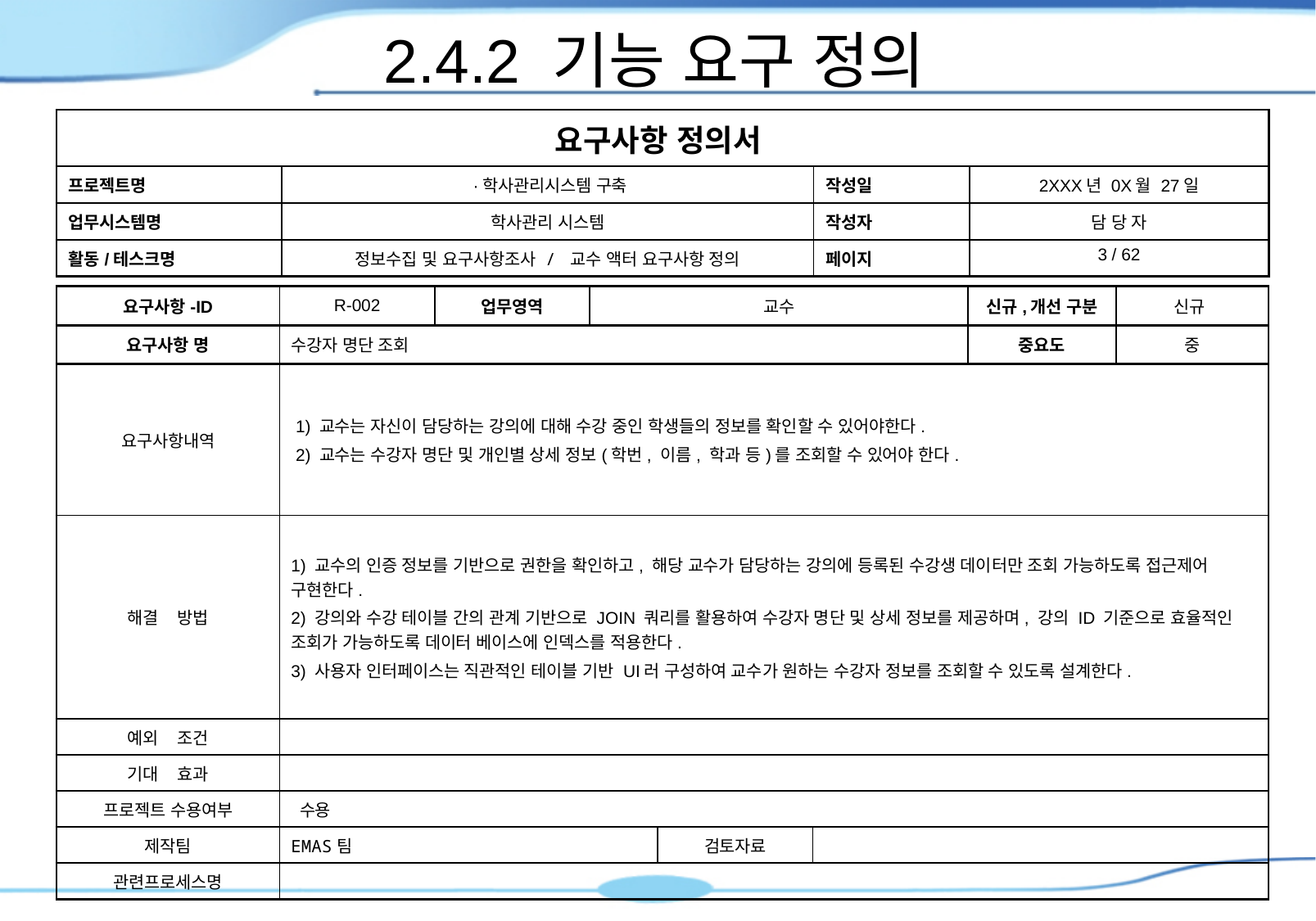

2.4.2 기능 요구 정의
| 요구사항 정의서 |  |  |  |
| --- | --- | --- | --- |
| 프로젝트명 | ·학사관리시스템 구축 | 작성일 | 2XXX년 0X월 27일 |
| 업무시스템명 | 학사관리 시스템 | 작성자 | 담 당 자 |
| 활동/테스크명 | 정보수집 및 요구사항조사 / 교수 액터 요구사항 정의 | 페이지 | 3 / 62 |
| 요구사항-ID | R-002 | 업무영역 | 교수 |  |  | 신규,개선 구분 | 신규 |
| --- | --- | --- | --- | --- | --- | --- | --- |
| 요구사항 명 | 수강자 명단 조회 |  |  |  |  | 중요도 | 중 |
| 요구사항내역 | 1) 교수는 자신이 담당하는 강의에 대해 수강 중인 학생들의 정보를 확인할 수 있어야한다. 2) 교수는 수강자 명단 및 개인별 상세 정보(학번, 이름, 학과 등)를 조회할 수 있어야 한다. |  |  |  |  |  |  |
| 해결 방법 | 1) 교수의 인증 정보를 기반으로 권한을 확인하고, 해당 교수가 담당하는 강의에 등록된 수강생 데이터만 조회 가능하도록 접근제어 구현한다. 2) 강의와 수강 테이블 간의 관계 기반으로 JOIN 쿼리를 활용하여 수강자 명단 및 상세 정보를 제공하며, 강의 ID 기준으로 효율적인 조회가 가능하도록 데이터 베이스에 인덱스를 적용한다. 3) 사용자 인터페이스는 직관적인 테이블 기반 UI러 구성하여 교수가 원하는 수강자 정보를 조회할 수 있도록 설계한다. |  |  |  |  |  |  |
| 예외 조건 |  |  |  |  |  |  |  |
| 기대 효과 |  |  |  |  |  |  |  |
| 프로젝트 수용여부 | 수용 |  |  |  |  |  |  |
| 제작팀 | EMAS팀 |  |  | 검토자료 |  |  |  |
| 관련프로세스명 |  |  |  |  |  |  |  |